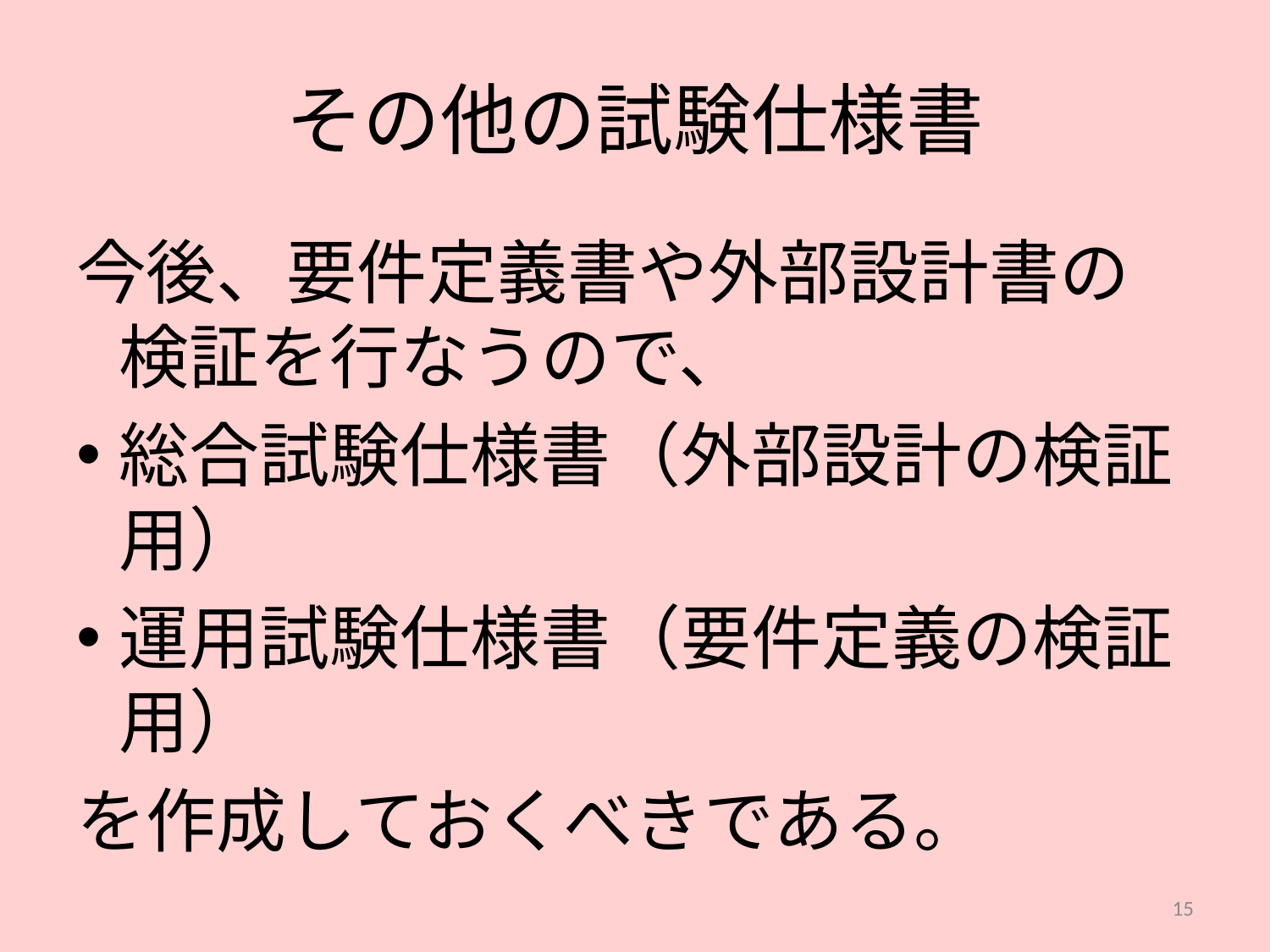

# その他の試験仕様書
今後、要件定義書や外部設計書の検証を行なうので、
総合試験仕様書（外部設計の検証用）
運用試験仕様書（要件定義の検証用）
を作成しておくべきである。
15